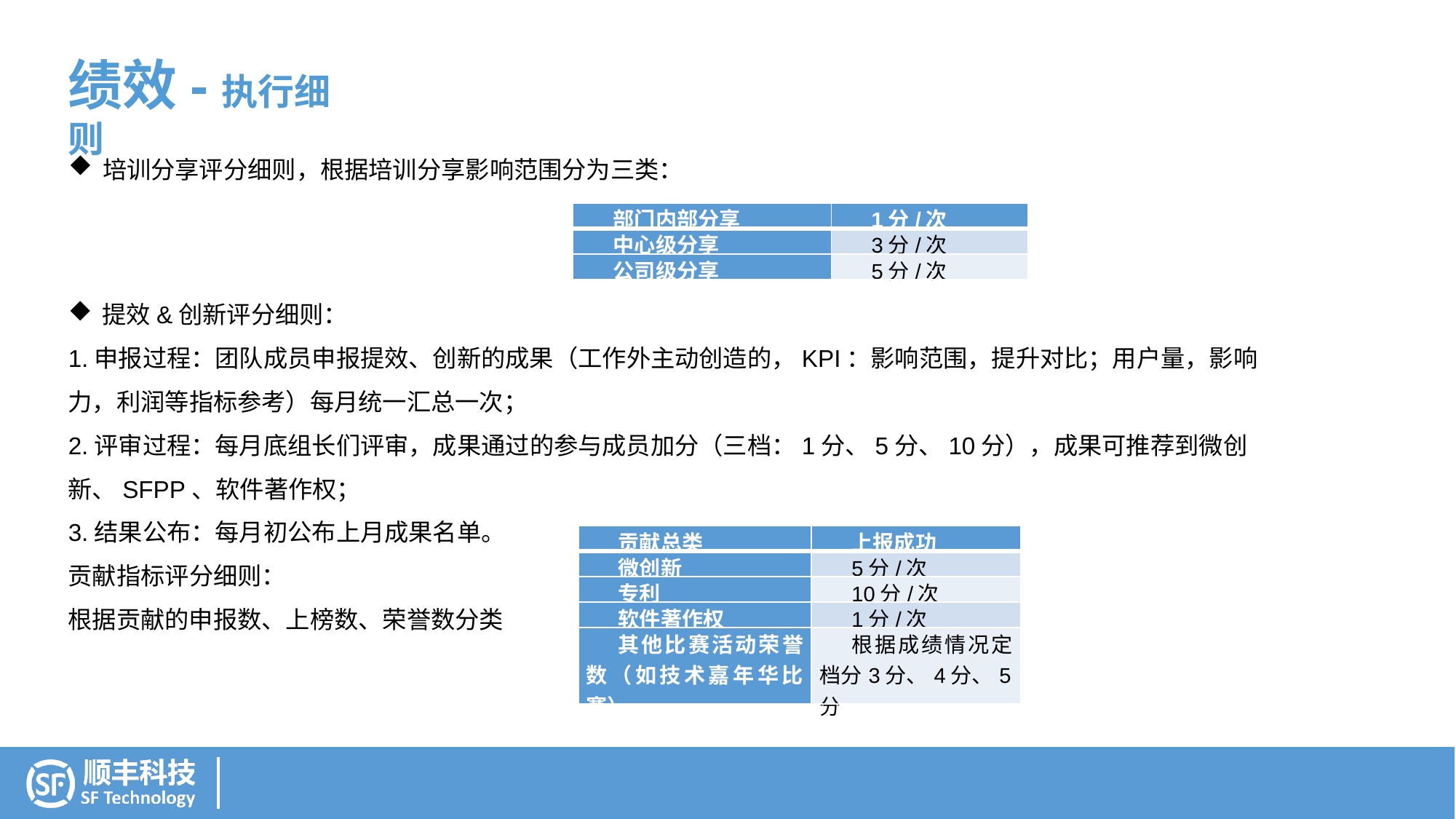

绩效-执行细则
培训分享评分细则，根据培训分享影响范围分为三类：
| 部门内部分享 | 1分/次 |
| --- | --- |
| 中心级分享 | 3分/次 |
| 公司级分享 | 5分/次 |
提效&创新评分细则：
1.申报过程：团队成员申报提效、创新的成果（工作外主动创造的，KPI：影响范围，提升对比；用户量，影响力，利润等指标参考）每月统一汇总一次；
2.评审过程：每月底组长们评审，成果通过的参与成员加分（三档：1分、5分、10分），成果可推荐到微创新、SFPP、软件著作权；
3.结果公布：每月初公布上月成果名单。
贡献指标评分细则：
根据贡献的申报数、上榜数、荣誉数分类
| 贡献总类 | 上报成功 |
| --- | --- |
| 微创新 | 5分/次 |
| 专利 | 10分/次 |
| 软件著作权 | 1分/次 |
| 其他比赛活动荣誉数（如技术嘉年华比赛） | 根据成绩情况定档分3分、4分、5分 |